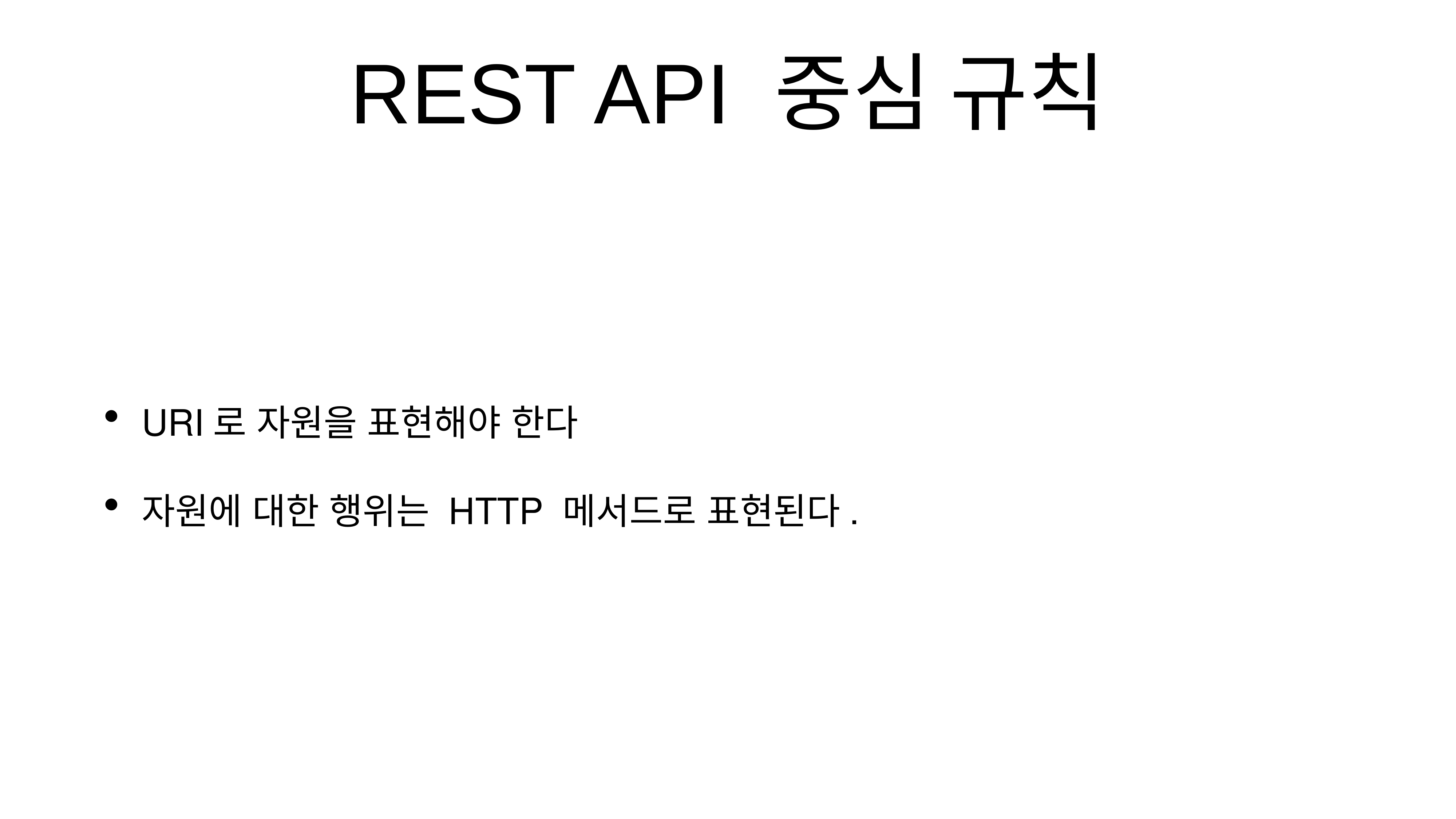

# REST API 중심 규칙
URI로 자원을 표현해야 한다
자원에 대한 행위는 HTTP 메서드로 표현된다.